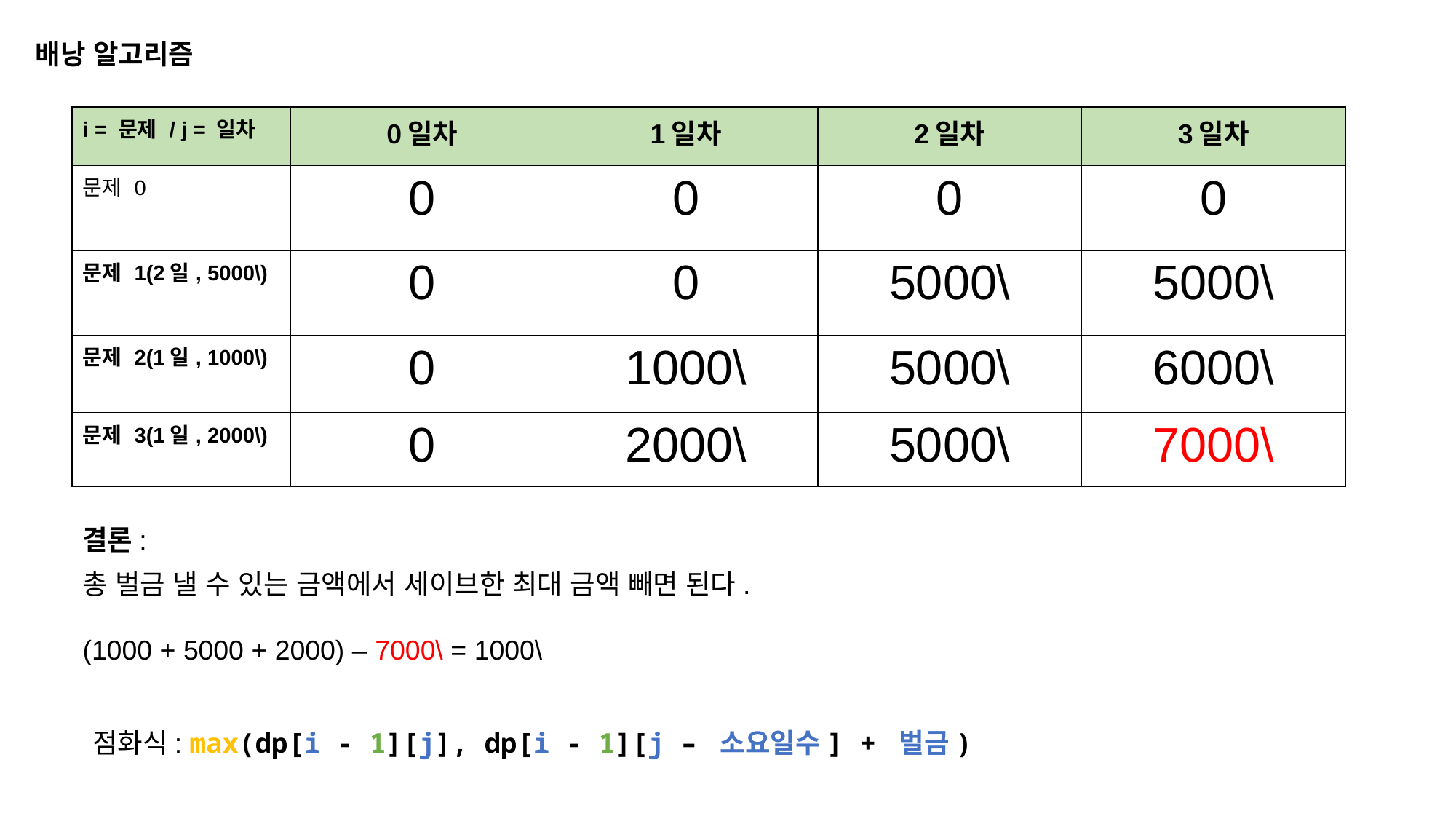

배낭 알고리즘
| i = 문제 / j = 일차 | 0일차 | 1일차 | 2일차 | 3일차 |
| --- | --- | --- | --- | --- |
| 문제 0 | 0 | 0 | 0 | 0 |
| 문제 1(2일, 5000\) | 0 | 0 | 5000\ | 5000\ |
| 문제 2(1일, 1000\) | 0 | 1000\ | 5000\ | 6000\ |
| 문제 3(1일, 2000\) | 0 | 2000\ | 5000\ | 7000\ |
결론:
총 벌금 낼 수 있는 금액에서 세이브한 최대 금액 빼면 된다.

(1000 + 5000 + 2000) – 7000\ = 1000\
점화식: max(dp[i - 1][j], dp[i - 1][j – 소요일수] + 벌금)